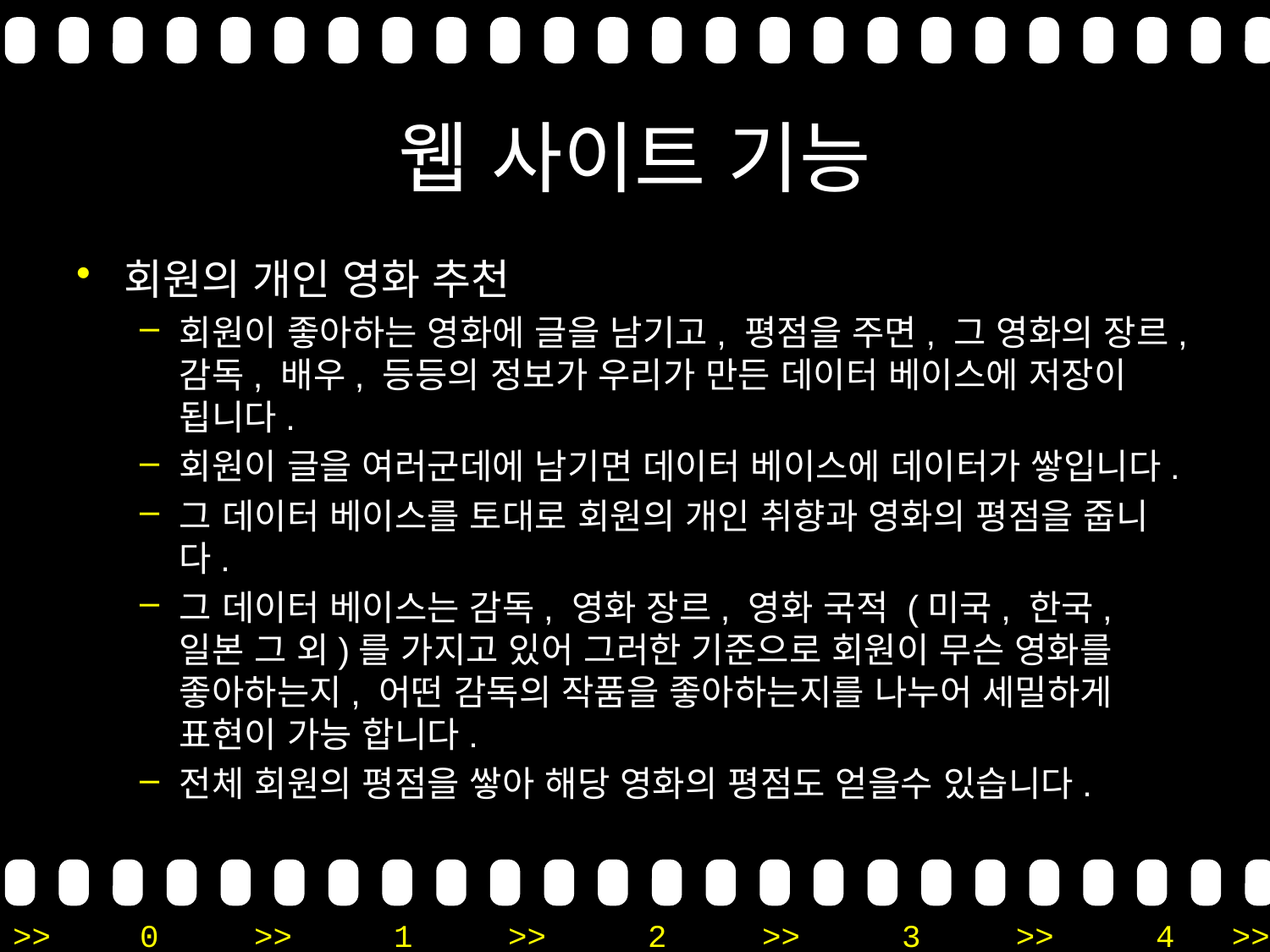

# 웹 사이트 기능
회원의 개인 영화 추천
회원이 좋아하는 영화에 글을 남기고, 평점을 주면, 그 영화의 장르, 감독, 배우, 등등의 정보가 우리가 만든 데이터 베이스에 저장이 됩니다.
회원이 글을 여러군데에 남기면 데이터 베이스에 데이터가 쌓입니다.
그 데이터 베이스를 토대로 회원의 개인 취향과 영화의 평점을 줍니다.
그 데이터 베이스는 감독, 영화 장르, 영화 국적 (미국, 한국, 일본 그 외)를 가지고 있어 그러한 기준으로 회원이 무슨 영화를 좋아하는지, 어떤 감독의 작품을 좋아하는지를 나누어 세밀하게 표현이 가능 합니다.
전체 회원의 평점을 쌓아 해당 영화의 평점도 얻을수 있습니다.